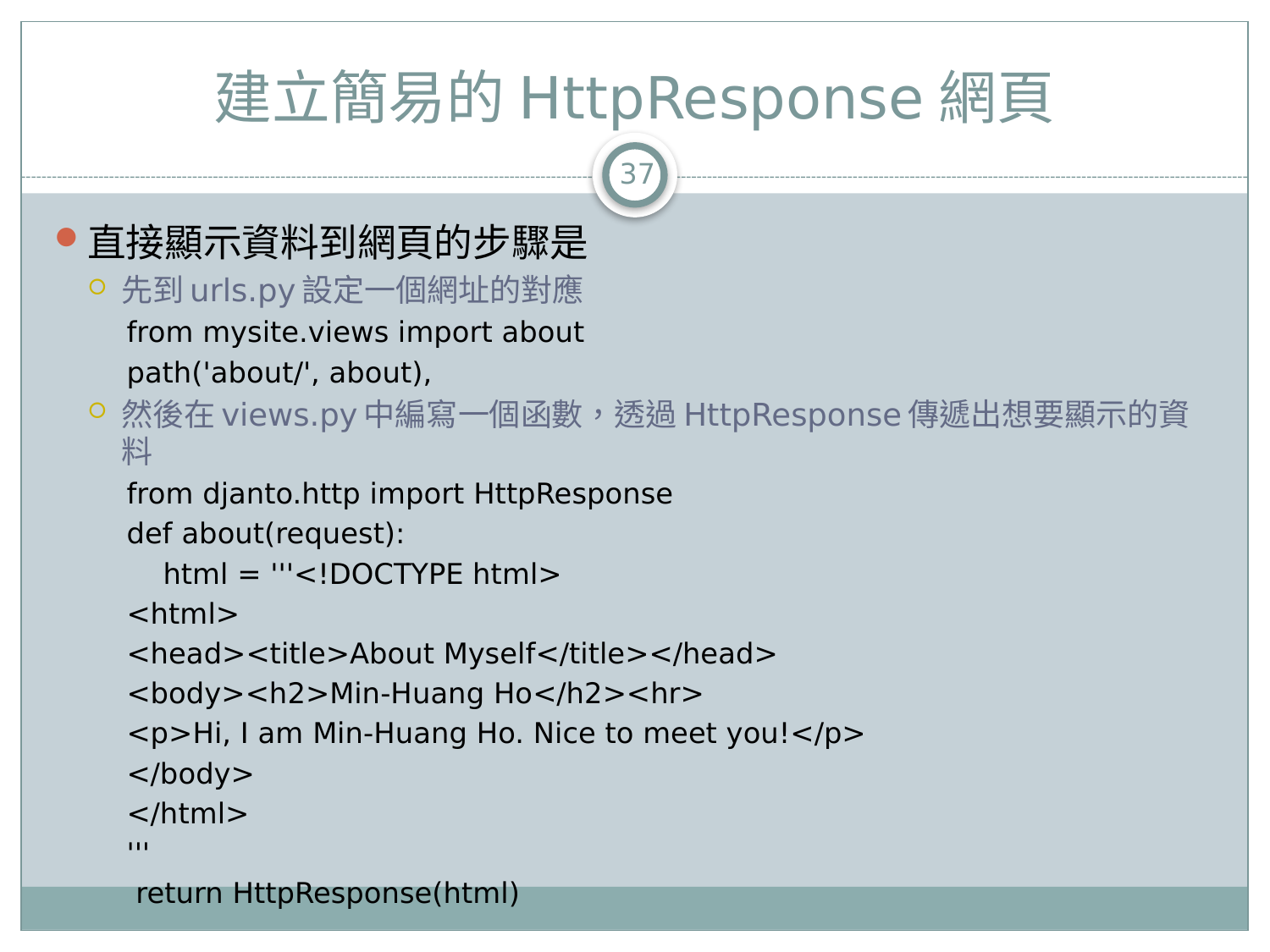

# 建立簡易的HttpResponse網頁
37
直接顯示資料到網頁的步驟是
先到urls.py設定一個網址的對應
from mysite.views import about
path('about/', about),
然後在views.py中編寫一個函數，透過HttpResponse傳遞出想要顯示的資料
from djanto.http import HttpResponse
def about(request):
    html = '''<!DOCTYPE html>
<html>
<head><title>About Myself</title></head>
<body><h2>Min-Huang Ho</h2><hr>
<p>Hi, I am Min-Huang Ho. Nice to meet you!</p>
</body>
</html>
'''
 return HttpResponse(html)